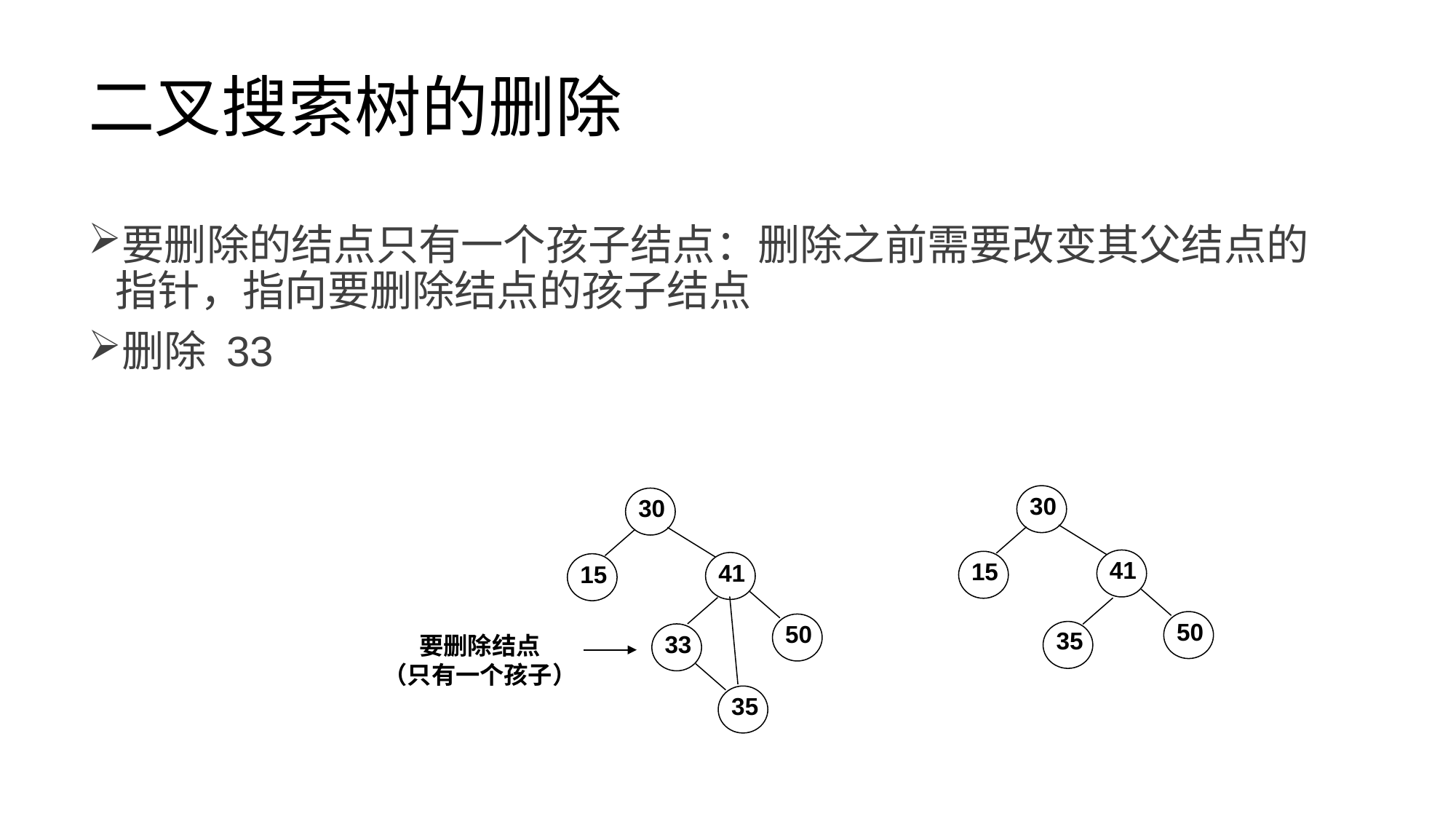

# 二叉搜索树的删除
要删除的结点只有一个孩子结点：删除之前需要改变其父结点的指针，指向要删除结点的孩子结点
删除 33

30

41
15

50

35

30

41
15

50

33

要删除结点
（只有一个孩子）

35